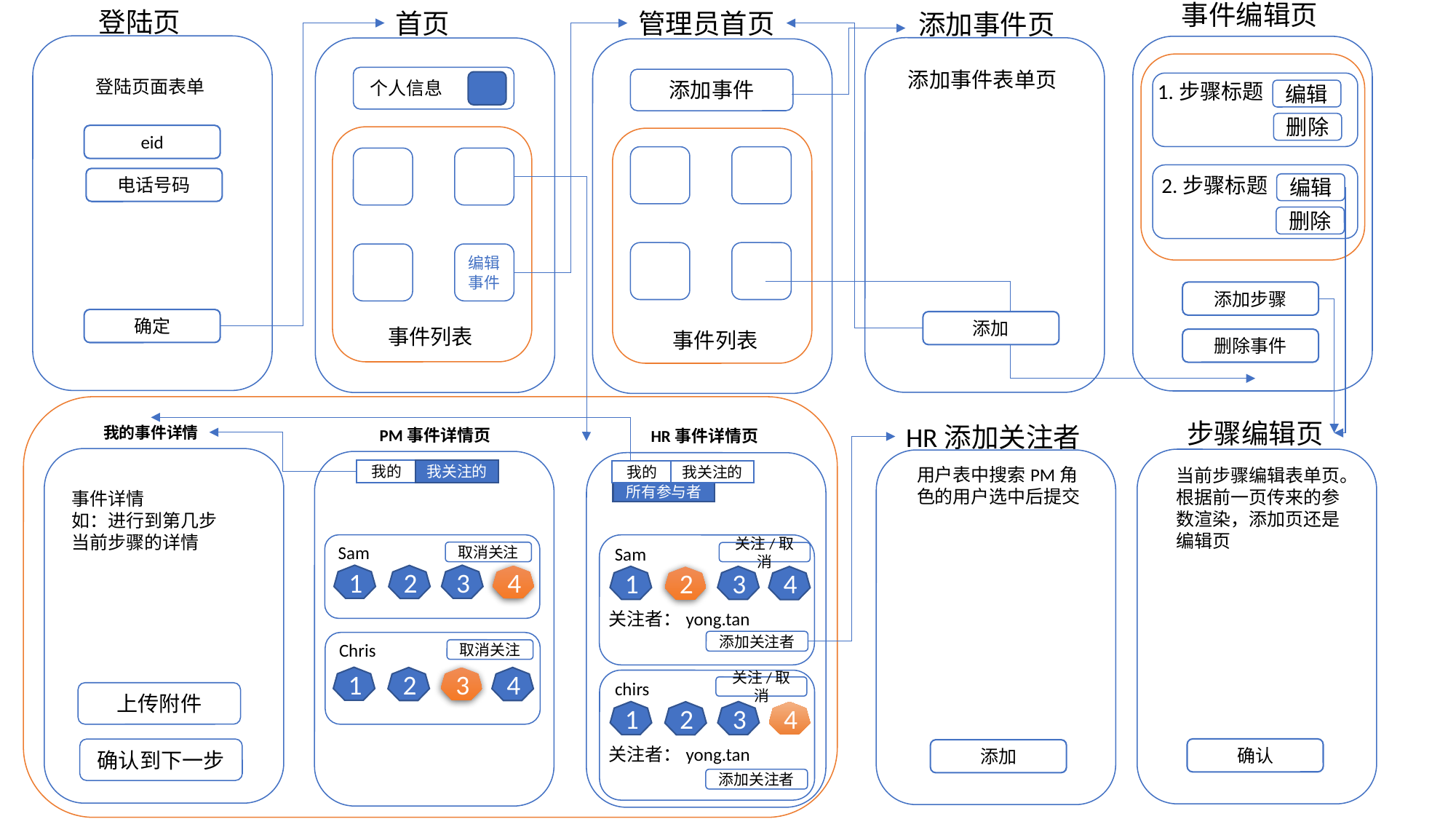

事件编辑页
登陆页
首页
管理员首页
添加事件页

添加事件表单页

登陆页面表单
添加事件
个人信息

1.步骤标题

编辑
删除
eid

2.步骤标题

电话号码
编辑
删除

编辑事件
添加步骤
确定
添加
事件列表
事件列表
删除事件

步骤编辑页
HR添加关注者
我的事件详情
PM事件详情页
HR事件详情页

用户表中搜索PM角色的用户选中后提交
当前步骤编辑表单页。
根据前一页传来的参数渲染，添加页还是编辑页
我的
我关注的
我的
我关注的
所有参与者
事件详情
如：进行到第几步
当前步骤的详情

Sam
Sam
取消关注
关注/取消
1
3
4
2
1
3
4
2
关注者：yong.tan
添加关注者

Chris
取消关注
1
3
4
2

chirs
关注/取消
上传附件
1
3
4
2
关注者：yong.tan
确认
确认到下一步
添加
添加关注者